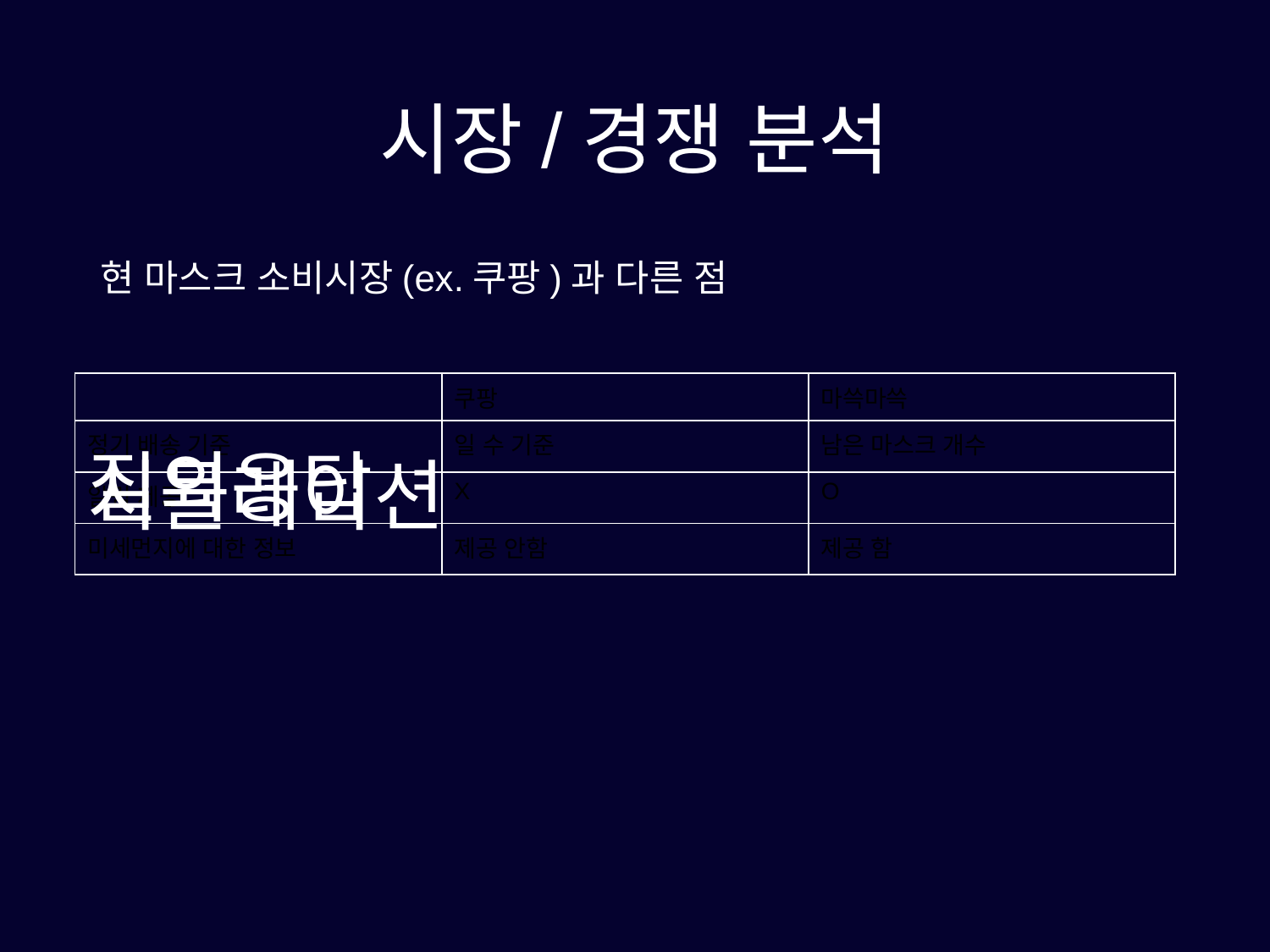

# 시장/경쟁 분석
현 마스크 소비시장(ex.쿠팡)과 다른 점
|  | 쿠팡 | 마쓱마쓱 |
| --- | --- | --- |
| 정기 배송 기준 | 일 수 기준 | 남은 마스크 개수 |
| 알림 제공 | X | O |
| 미세먼지에 대한 정보 | 제공 안함 | 제공 함 |
시뮬레이션
질의응답